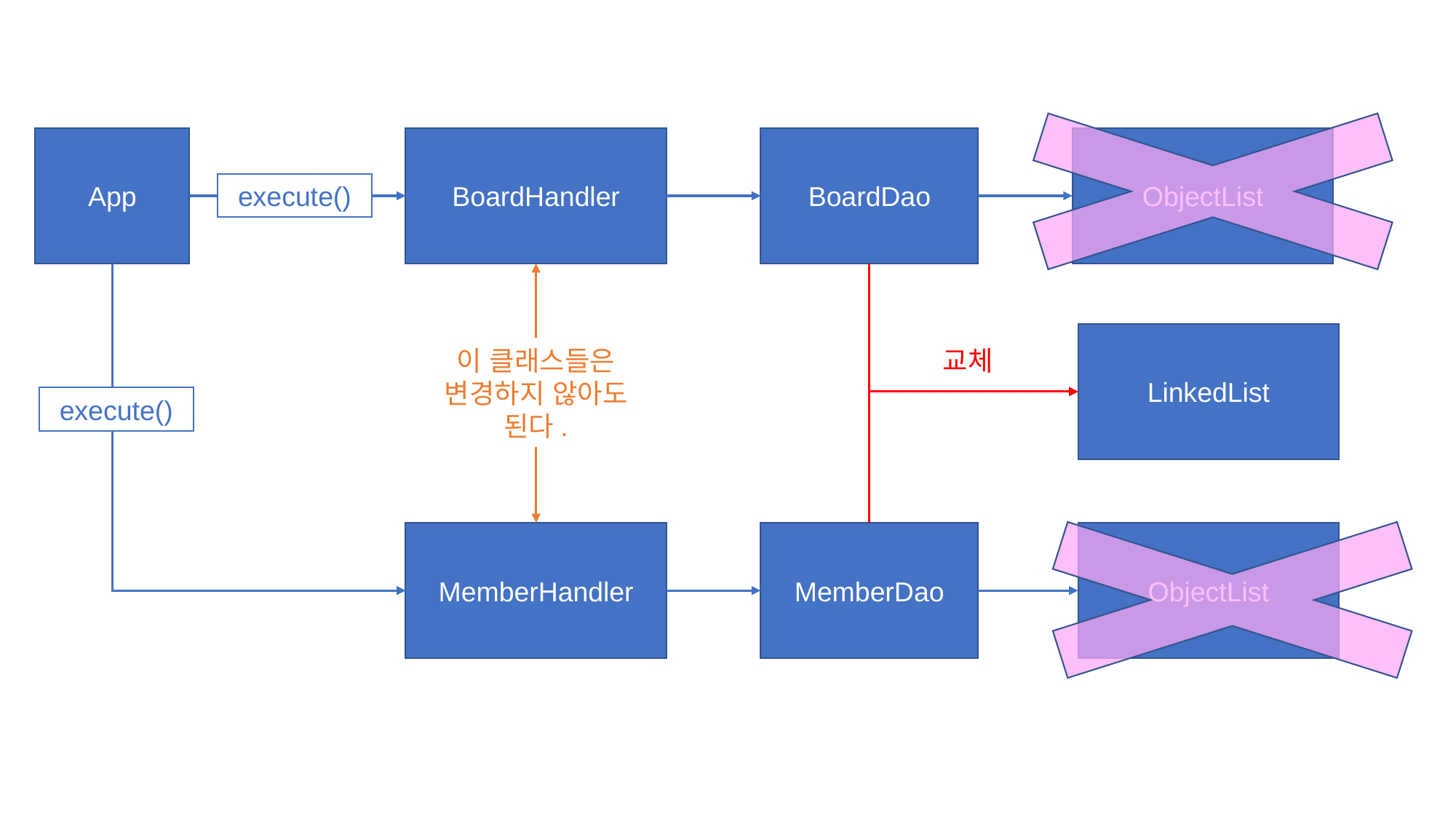

App
BoardHandler
BoardDao
ObjectList
execute()
LinkedList
이 클래스들은 변경하지 않아도 된다.
교체
execute()

MemberHandler
MemberDao
ObjectList